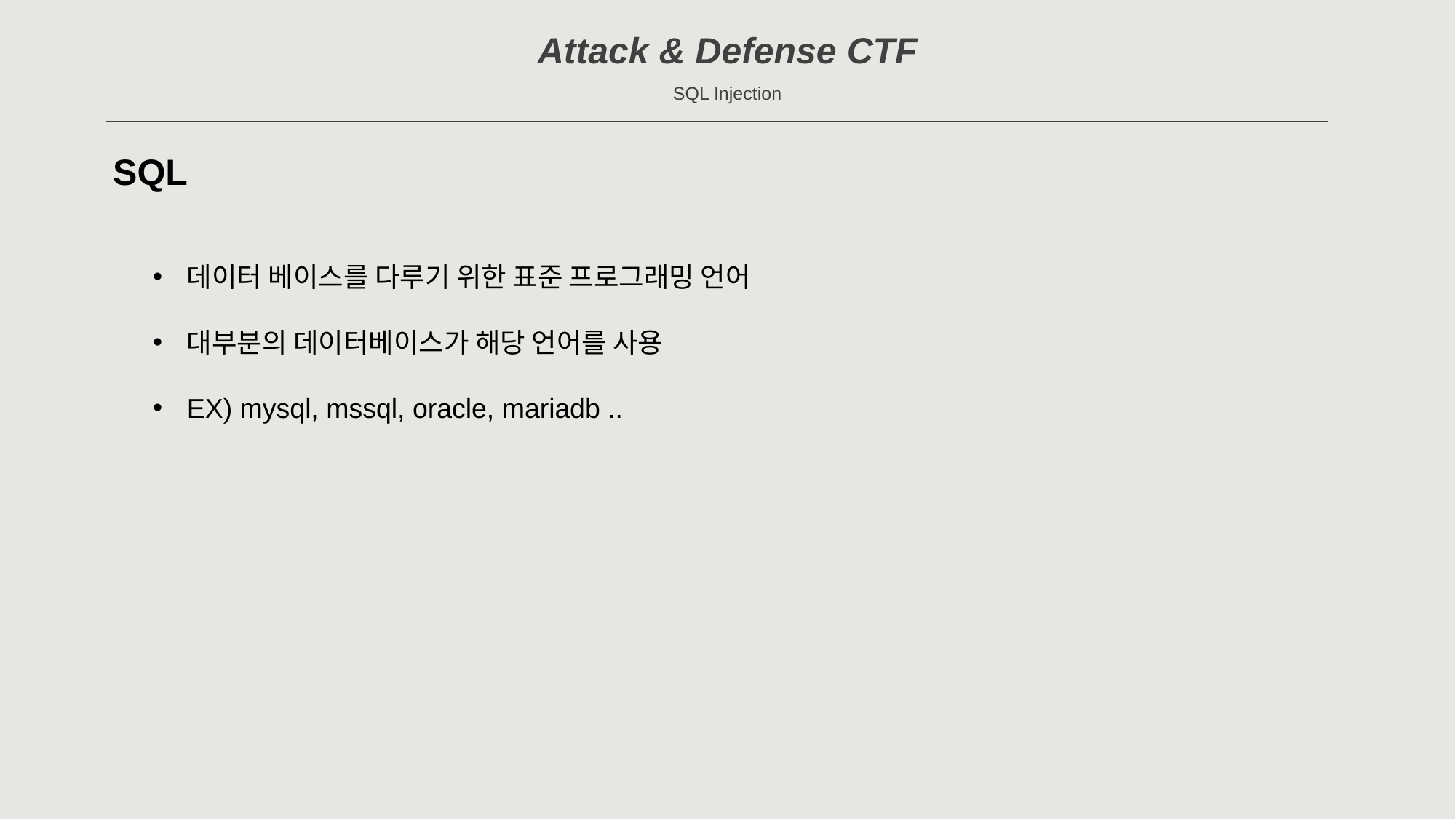

Attack & Defense CTF
SQL Injection
SQL
데이터 베이스를 다루기 위한 표준 프로그래밍 언어
대부분의 데이터베이스가 해당 언어를 사용
EX) mysql, mssql, oracle, mariadb ..